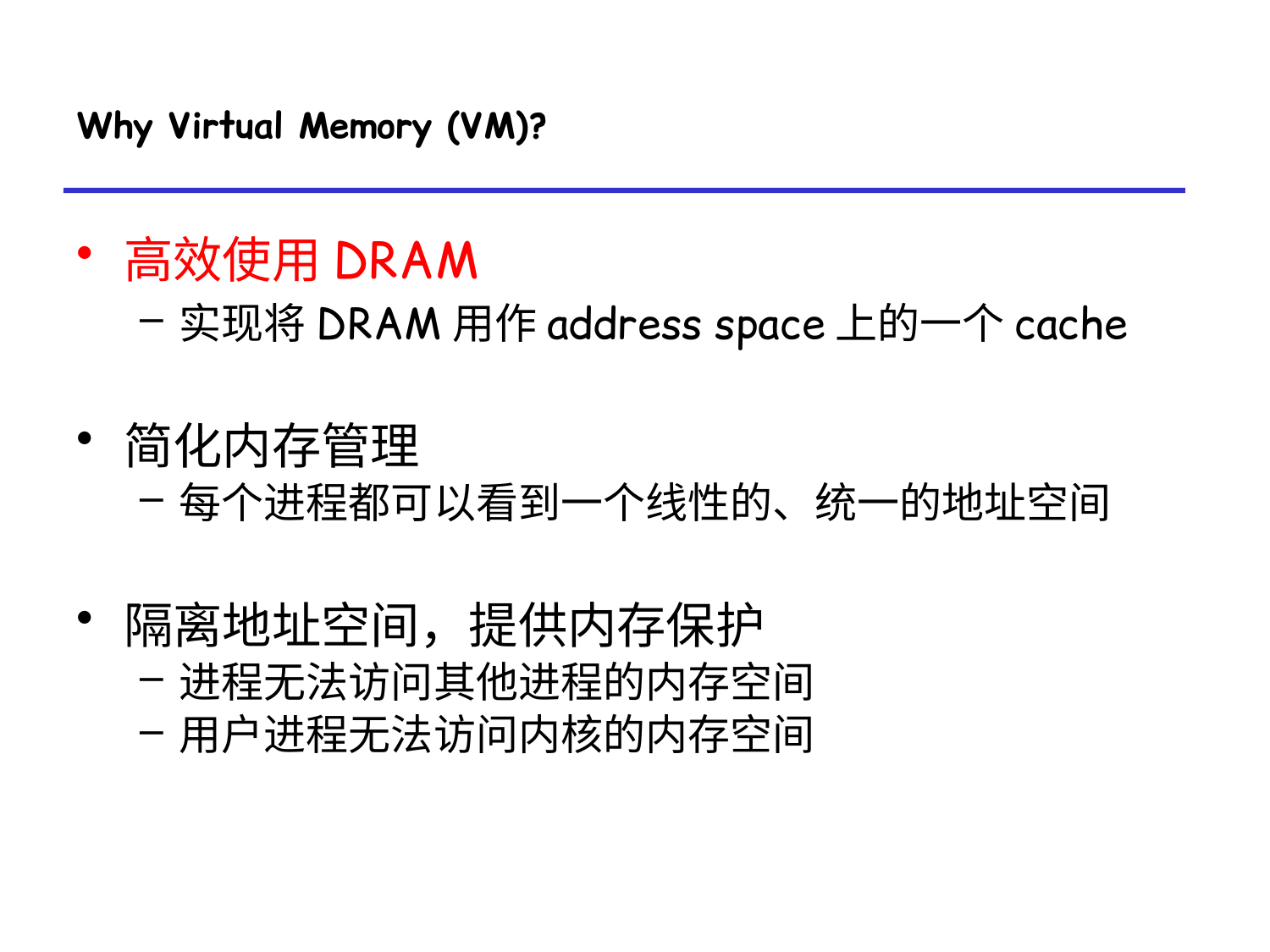

# Why Virtual Memory (VM)?
高效使用DRAM
实现将DRAM用作address space上的一个cache

简化内存管理
每个进程都可以看到一个线性的、统一的地址空间

隔离地址空间，提供内存保护
进程无法访问其他进程的内存空间
用户进程无法访问内核的内存空间